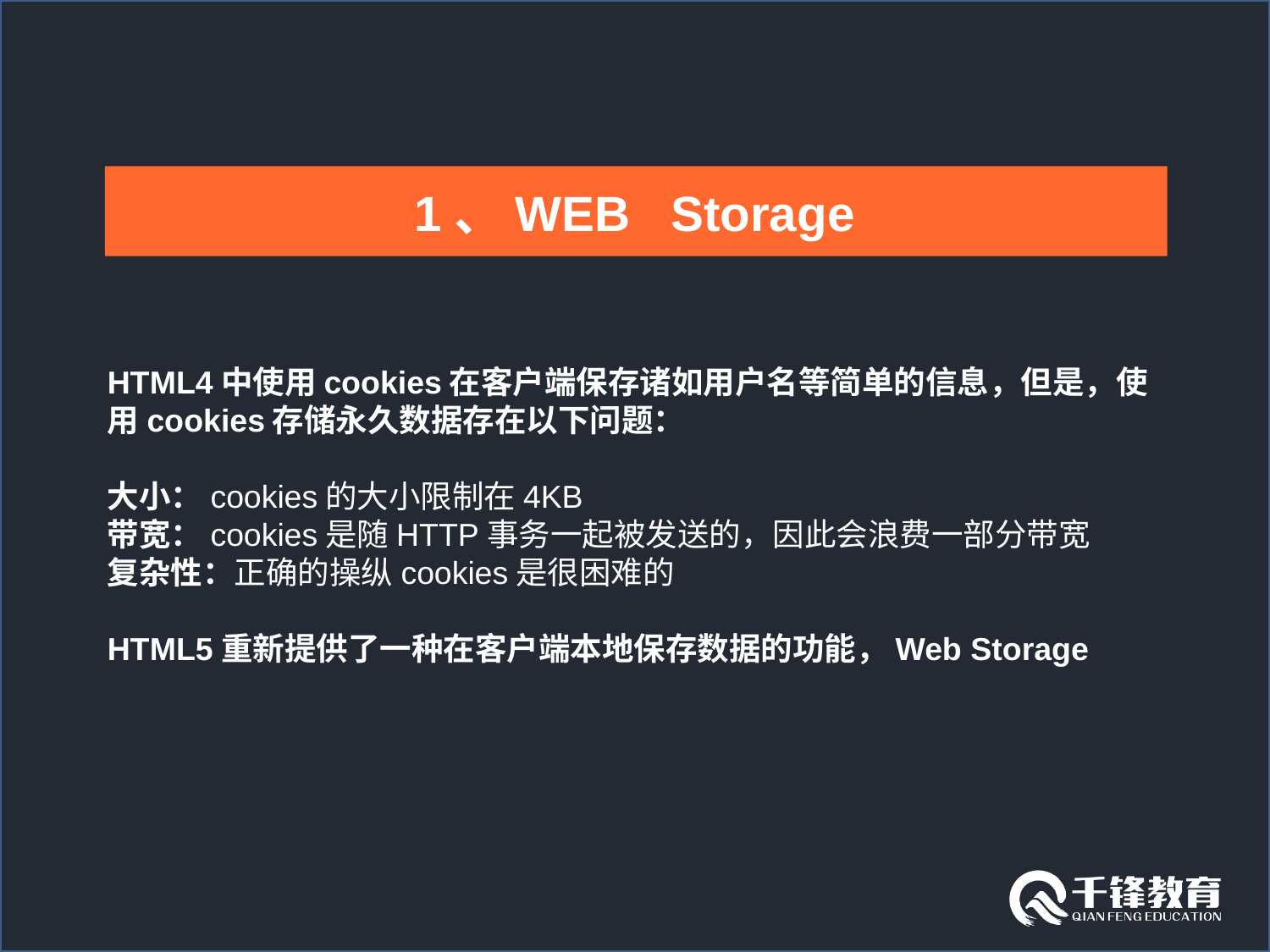

1、WEB   Storage
HTML4中使用cookies在客户端保存诸如用户名等简单的信息，但是，使用cookies存储永久数据存在以下问题：

大小：cookies的大小限制在4KB
带宽：cookies是随HTTP事务一起被发送的，因此会浪费一部分带宽
复杂性：正确的操纵cookies是很困难的

HTML5重新提供了一种在客户端本地保存数据的功能，Web Storage